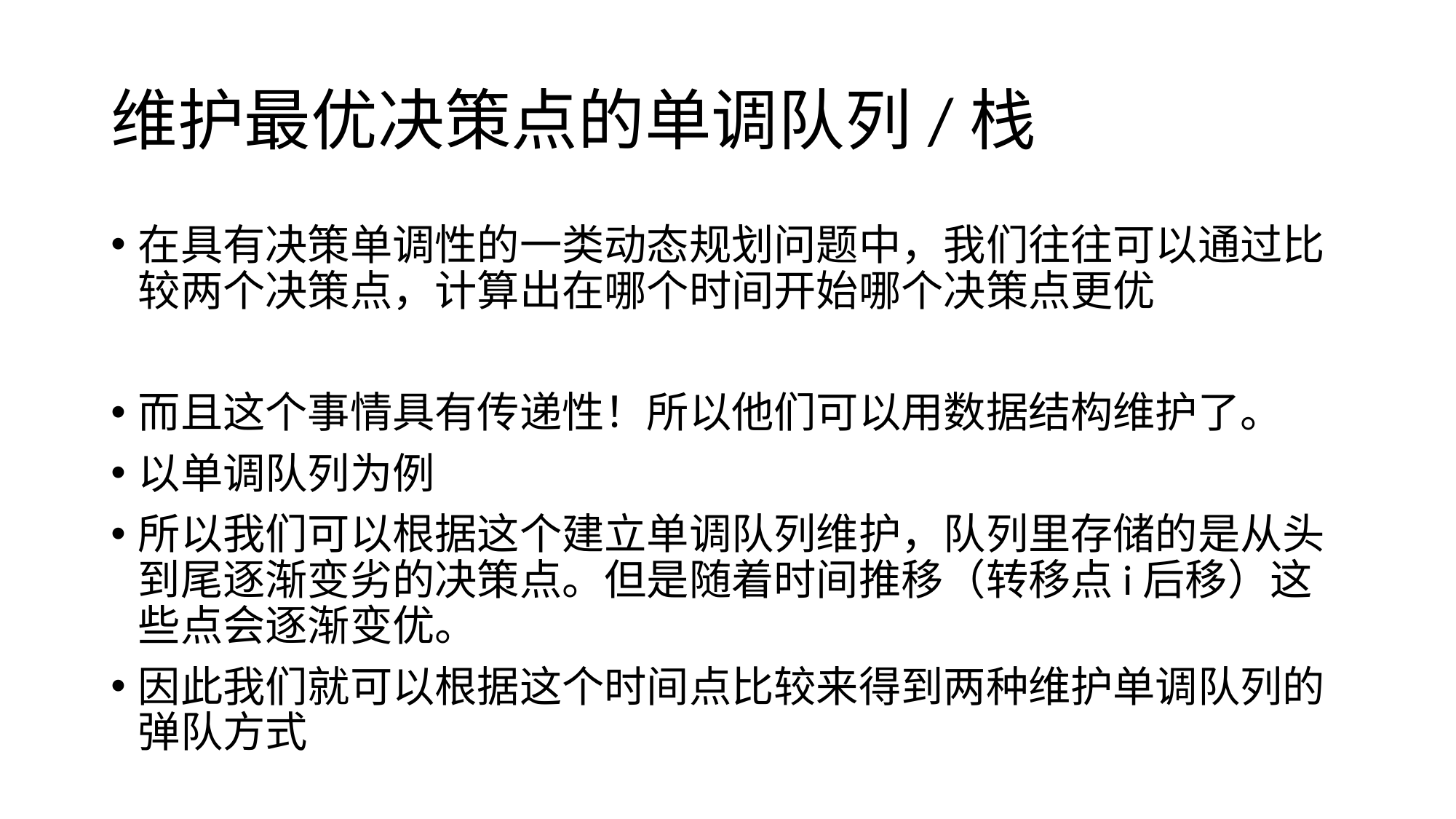

# 维护最优决策点的单调队列/栈
在具有决策单调性的一类动态规划问题中，我们往往可以通过比较两个决策点，计算出在哪个时间开始哪个决策点更优

而且这个事情具有传递性！所以他们可以用数据结构维护了。
以单调队列为例
所以我们可以根据这个建立单调队列维护，队列里存储的是从头到尾逐渐变劣的决策点。但是随着时间推移（转移点i后移）这些点会逐渐变优。
因此我们就可以根据这个时间点比较来得到两种维护单调队列的弹队方式